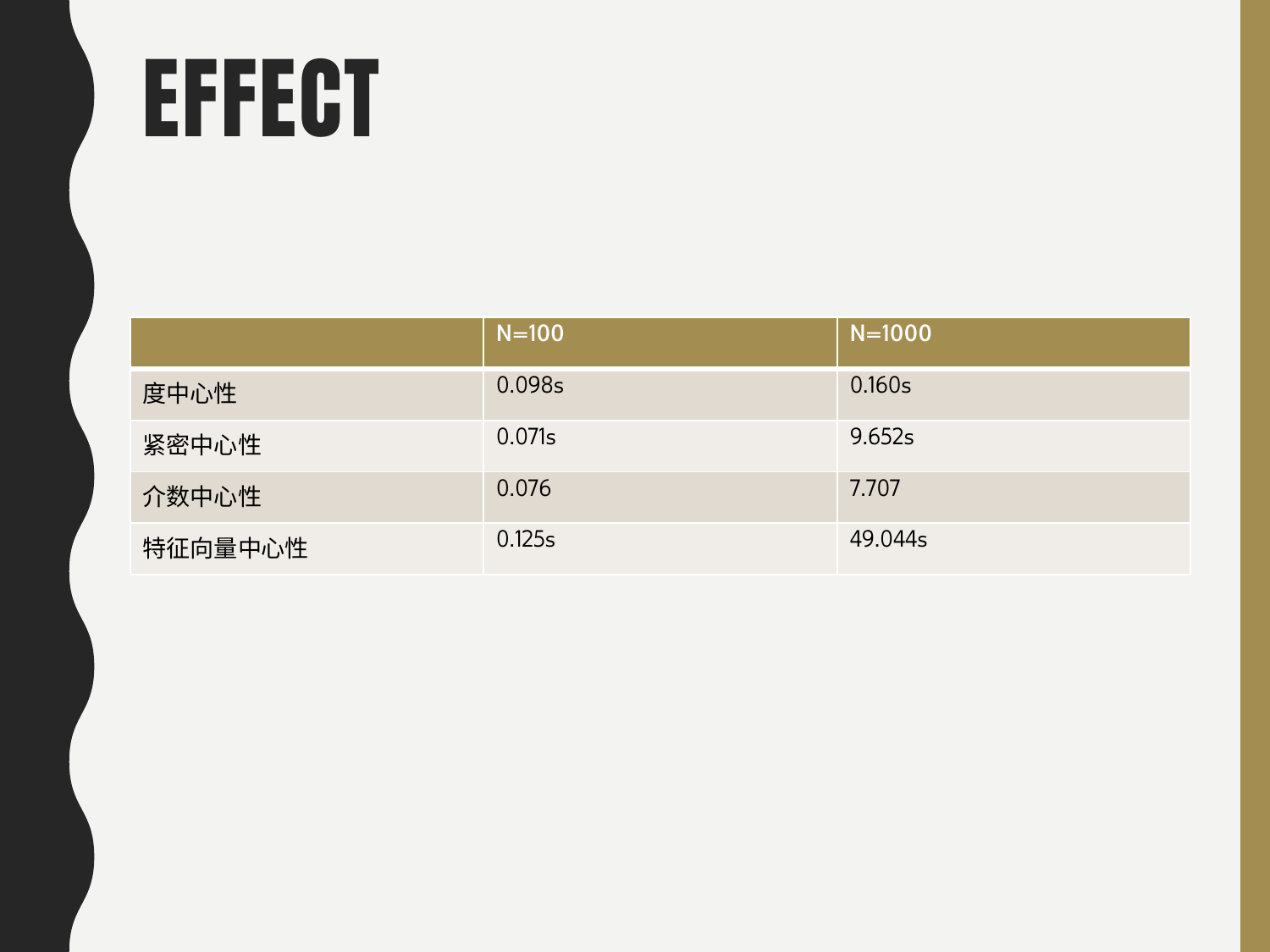

# Effect
|  | N=100 | N=1000 |
| --- | --- | --- |
| 度中心性 | 0.098s | 0.160s |
| 紧密中心性 | 0.071s | 9.652s |
| 介数中心性 | 0.076 | 7.707 |
| 特征向量中心性 | 0.125s | 49.044s |